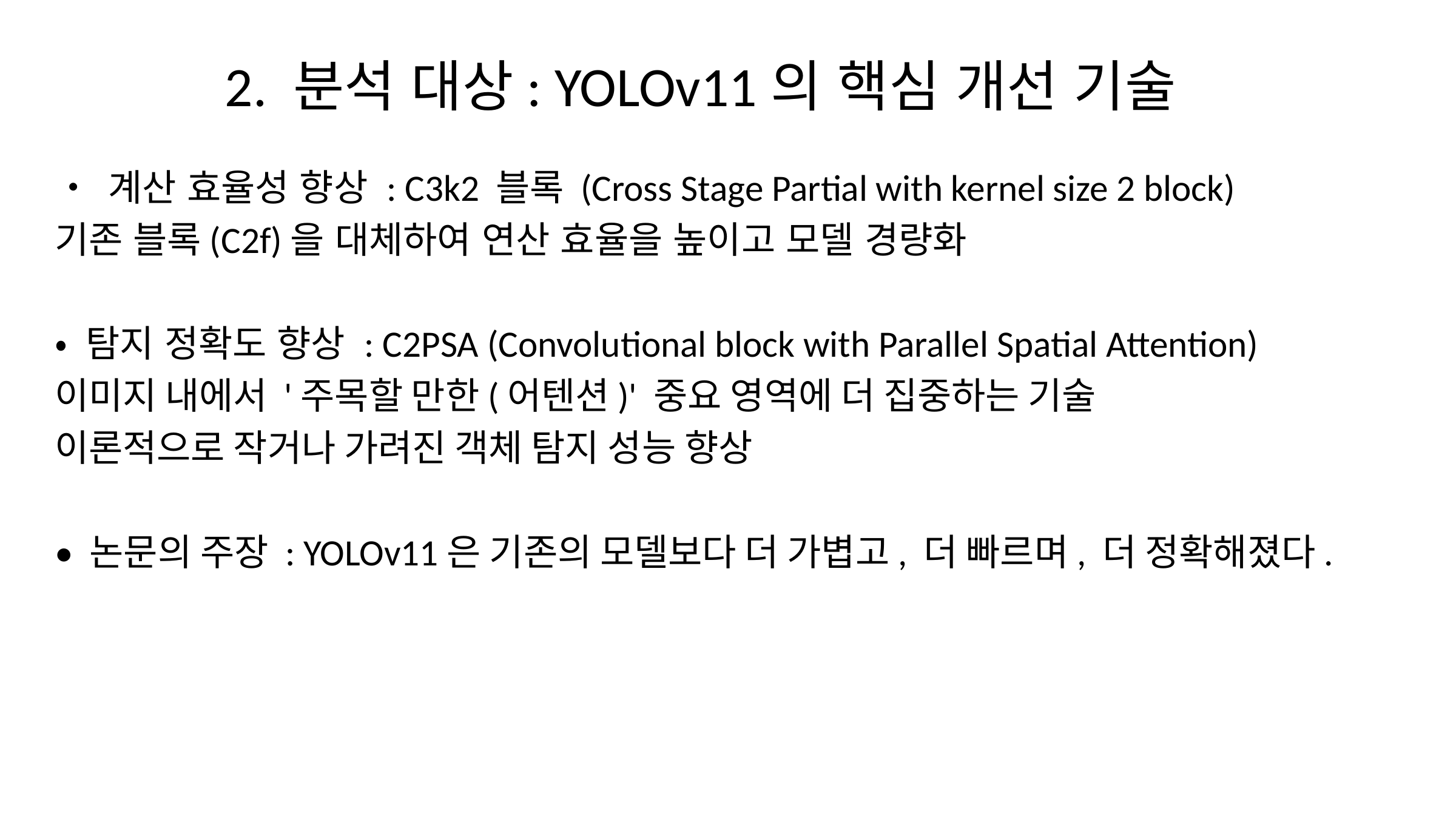

# 2. 분석 대상: YOLOv11의 핵심 개선 기술
• 계산 효율성 향상 : C3k2 블록 (Cross Stage Partial with kernel size 2 block)
기존 블록(C2f)을 대체하여 연산 효율을 높이고 모델 경량화

• 탐지 정확도 향상 : C2PSA (Convolutional block with Parallel Spatial Attention)
이미지 내에서 '주목할 만한(어텐션)' 중요 영역에 더 집중하는 기술
이론적으로 작거나 가려진 객체 탐지 성능 향상

• 논문의 주장 : YOLOv11은 기존의 모델보다 더 가볍고, 더 빠르며, 더 정확해졌다.